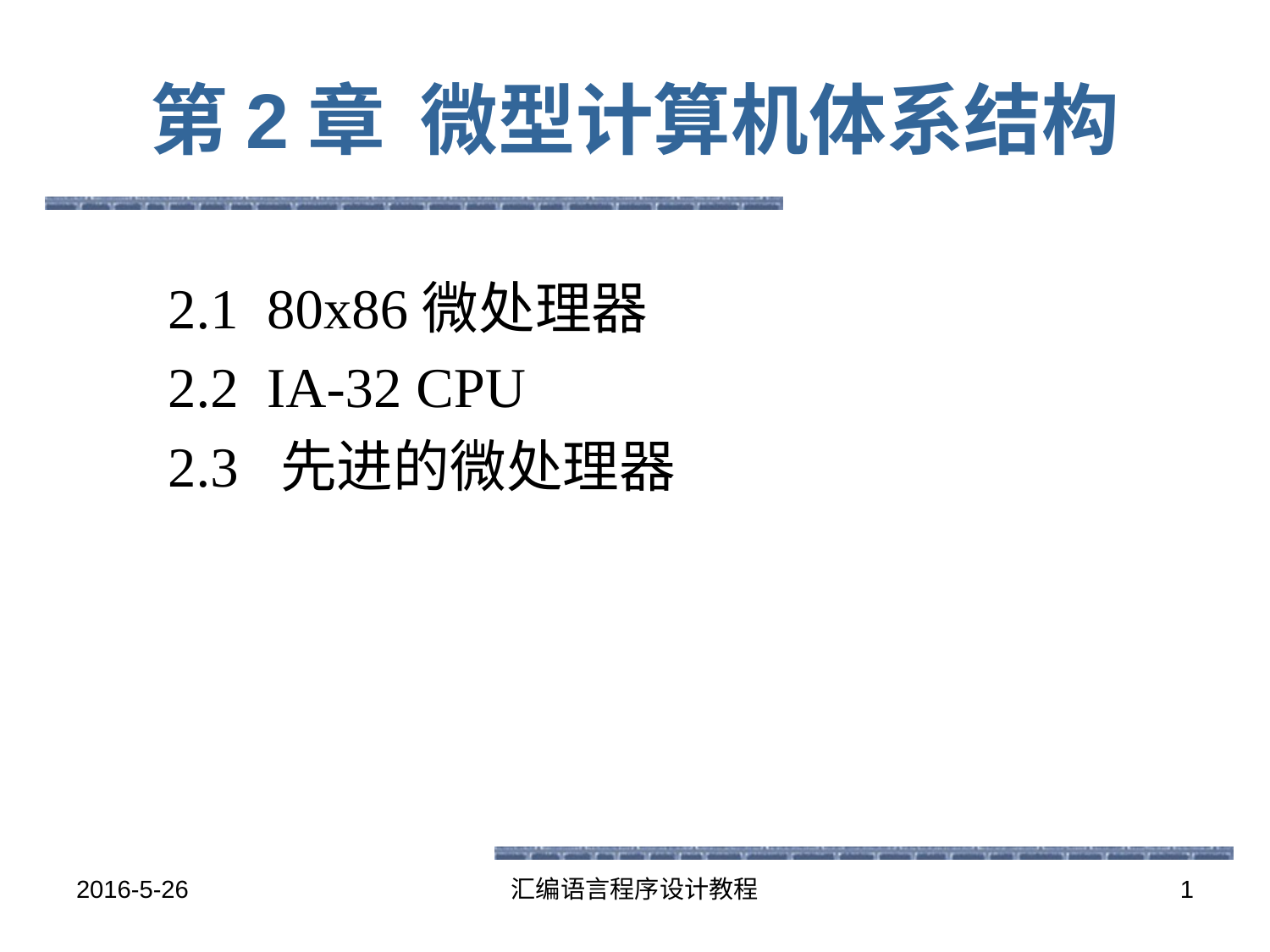

# 第2章  微型计算机体系结构
2.1  80x86微处理器
2.2  IA-32 CPU
2.3  先进的微处理器

2016-5-26
汇编语言程序设计教程
1